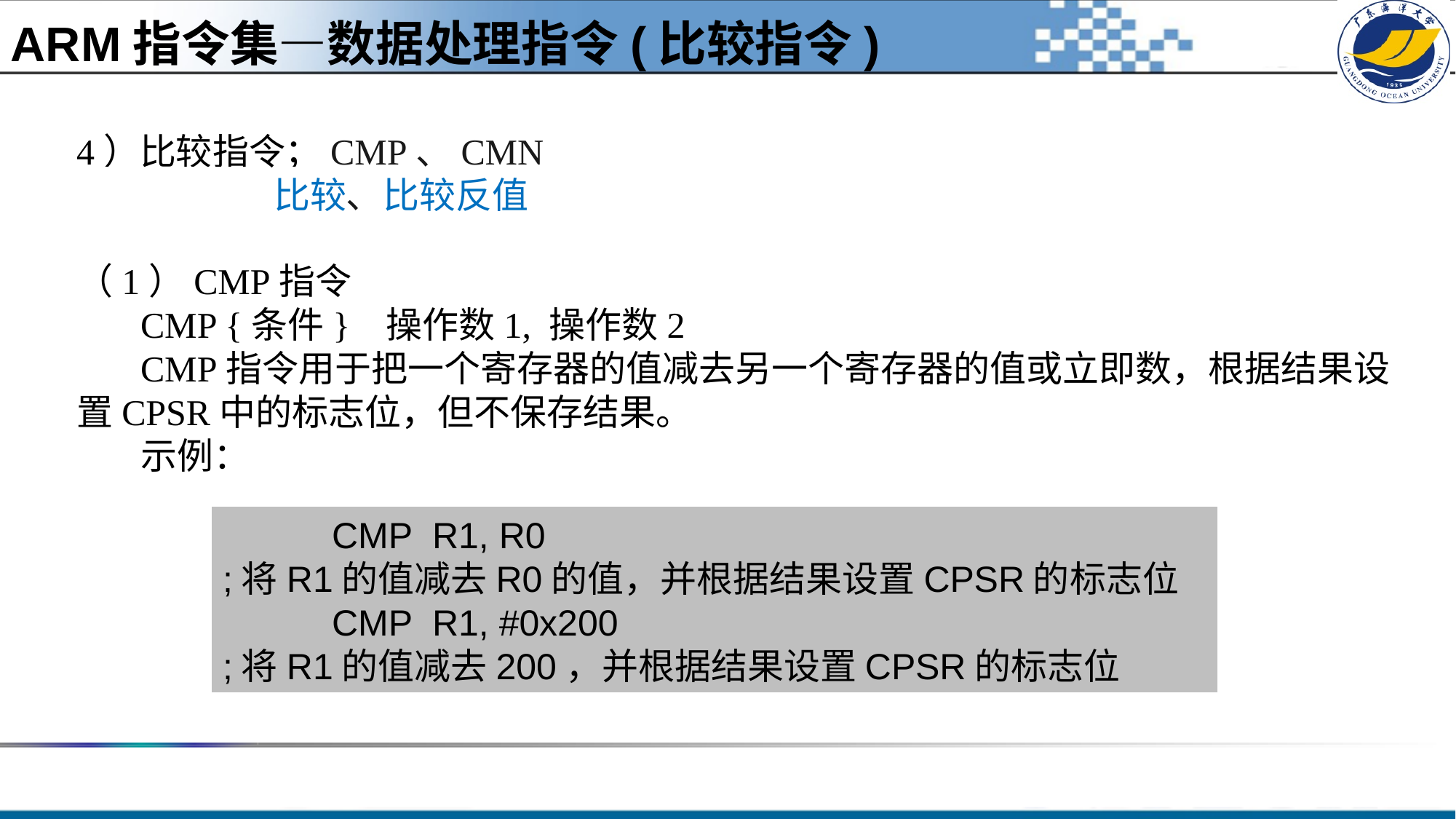

ARM指令集—数据处理指令(比较指令)
4）比较指令；CMP、CMN
                       比较、比较反值
（1）CMP指令
CMP {条件}   操作数1, 操作数2
CMP指令用于把一个寄存器的值减去另一个寄存器的值或立即数，根据结果设置CPSR中的标志位，但不保存结果。
示例：
	CMP  R1, R0
;将R1的值减去R0的值，并根据结果设置CPSR的标志位
	CMP  R1, #0x200
;将R1的值减去200，并根据结果设置CPSR的标志位
58